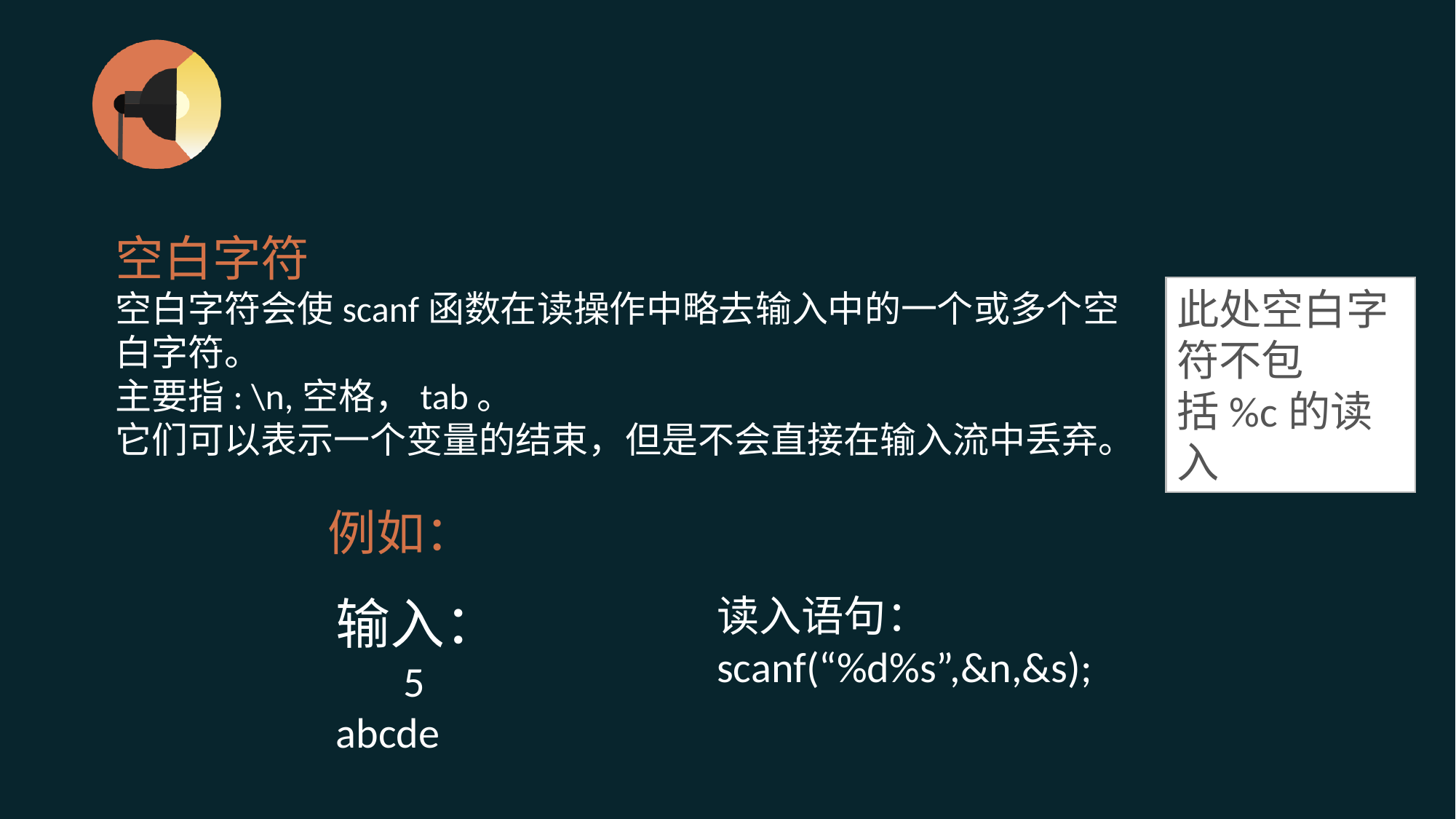

#
空白字符
空白字符会使scanf函数在读操作中略去输入中的一个或多个空白字符。
主要指: \n,空格，tab。
它们可以表示一个变量的结束，但是不会直接在输入流中丢弃。
此处空白字符不包括%c的读入
例如：
输入：
       5
abcde
读入语句：
scanf(“%d%s”,&n,&s);